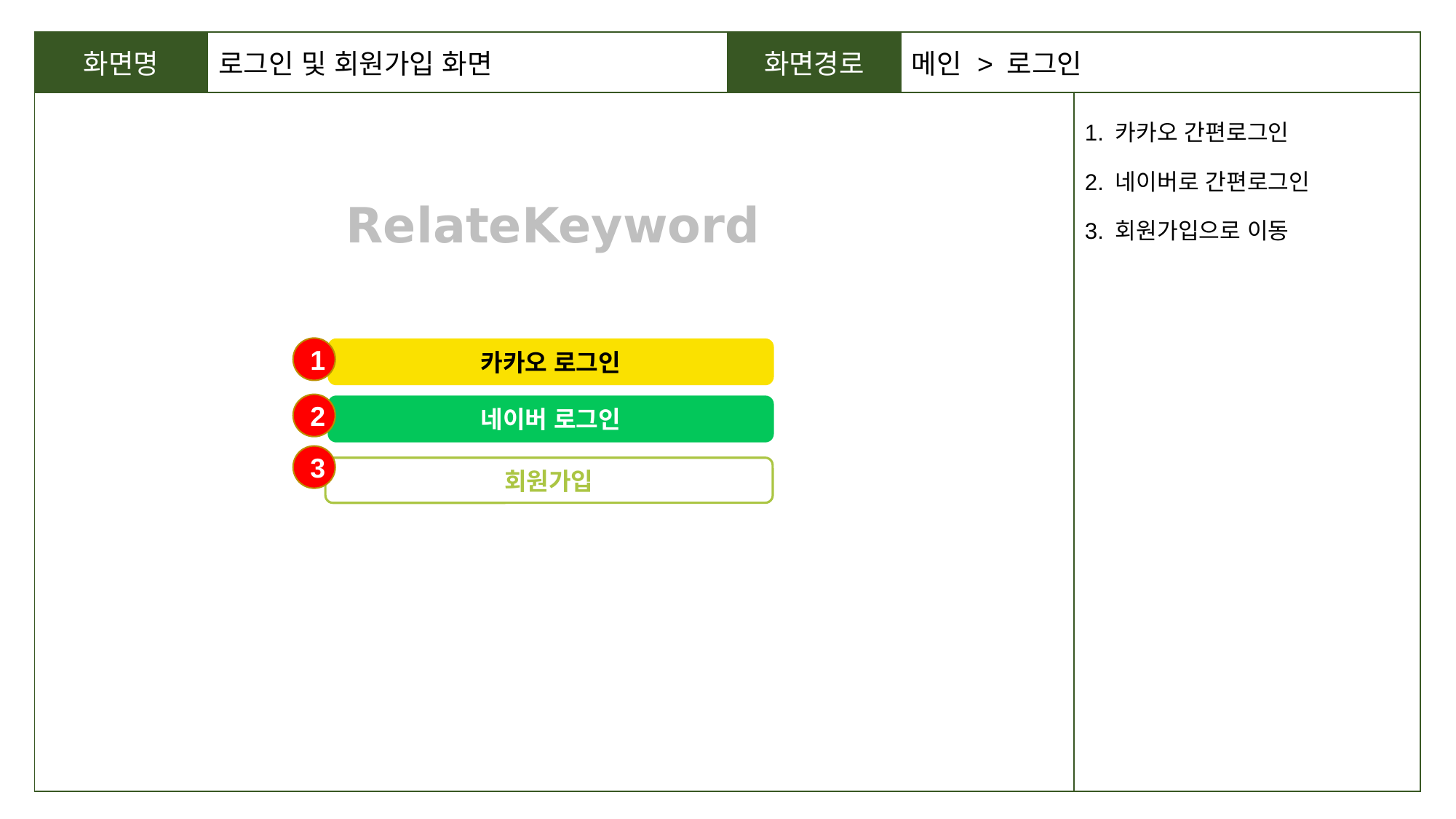

| 화면명 | 로그인 및 회원가입 화면 | 화면경로 | 메인 > 로그인 |  |
| --- | --- | --- | --- | --- |
|  |  |  |  | 1. 카카오 간편로그인 2. 네이버로 간편로그인 3. 회원가입으로 이동 |
RelateKeyword

1
카카오 로그인
2
네이버 로그인
3
회원가입